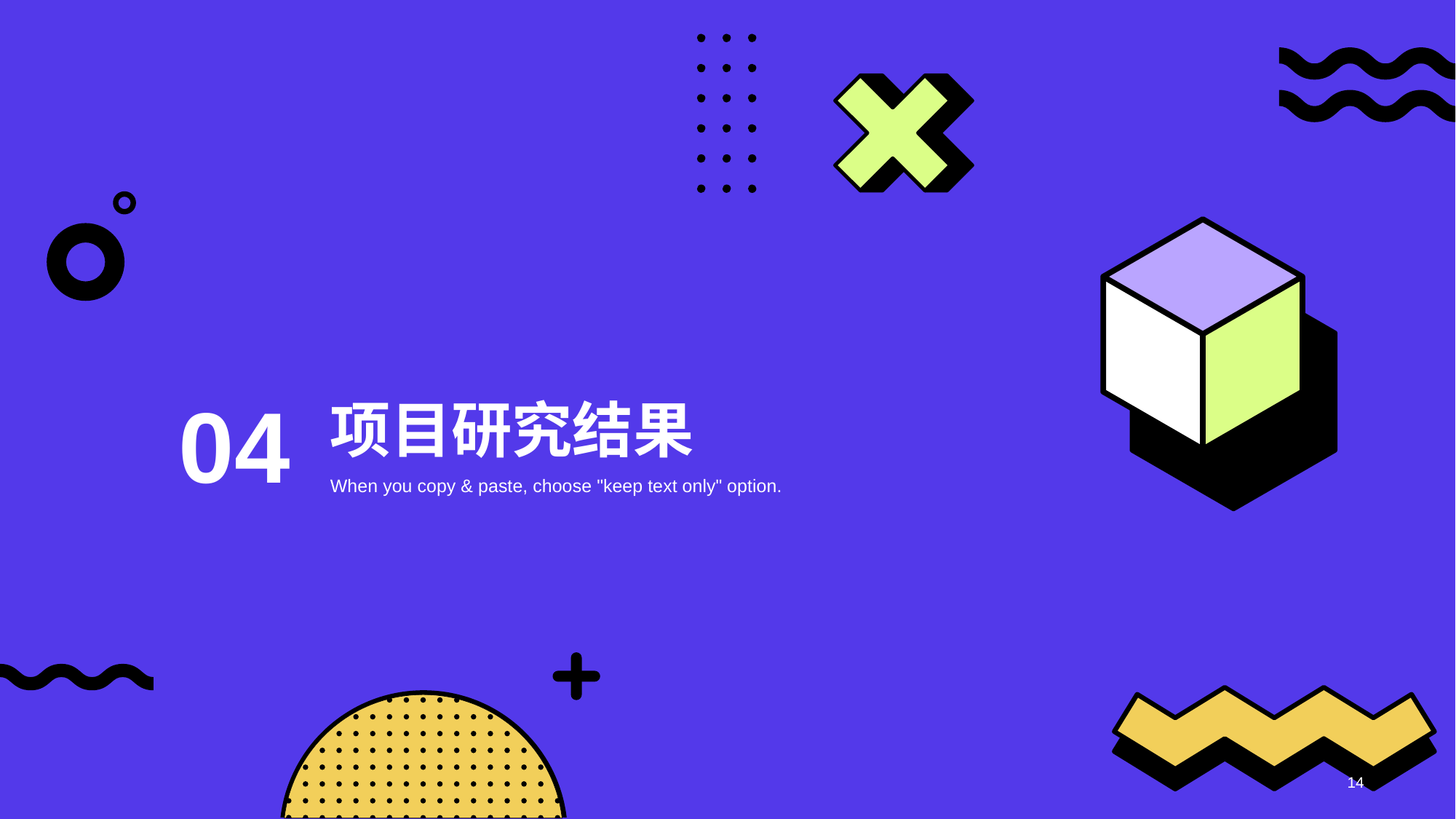

# 项目研究结果
04
When you copy & paste, choose "keep text only" option.
14